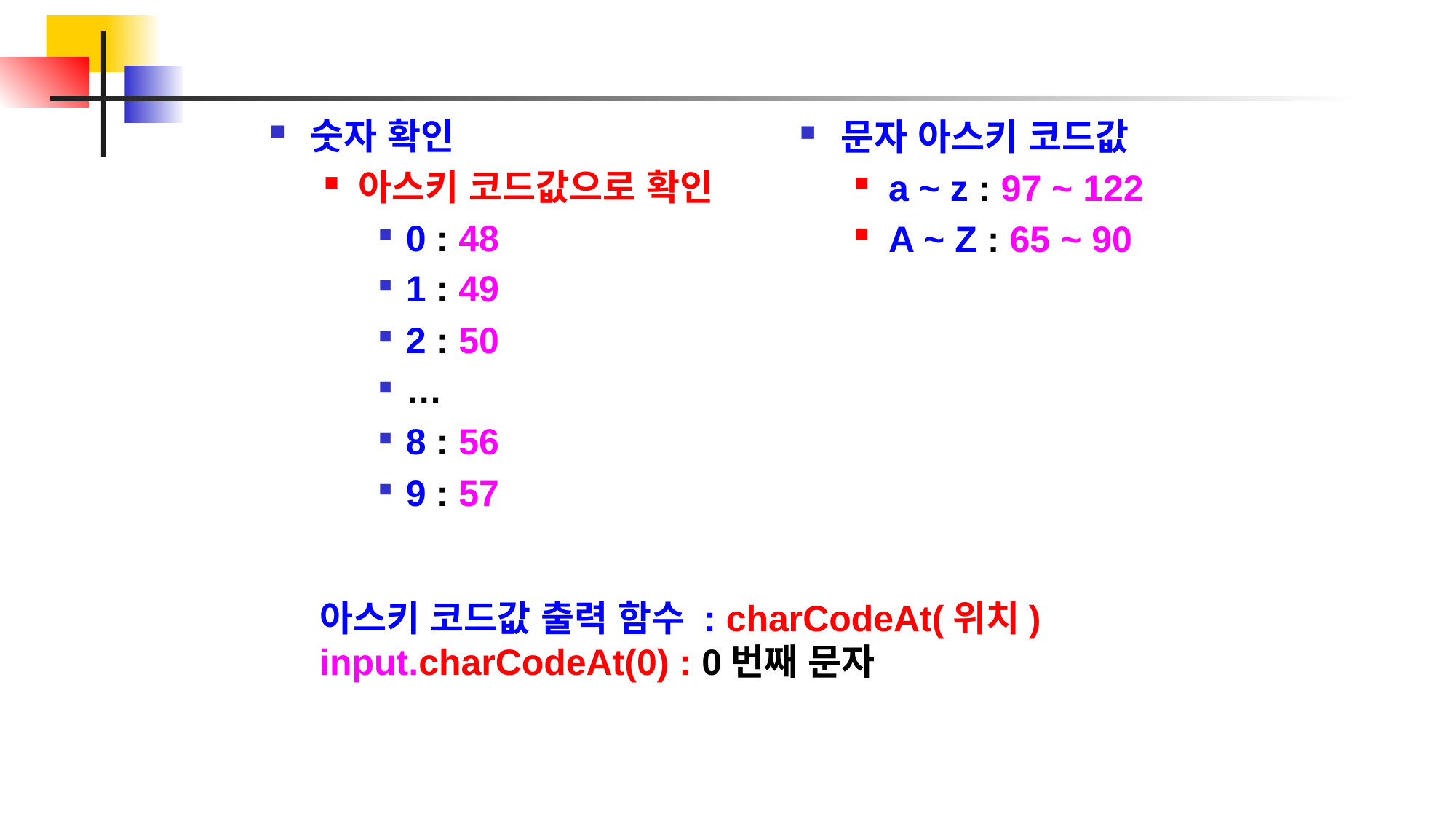

숫자 확인
아스키 코드값으로 확인
0 : 48
1 : 49
2 : 50
…
8 : 56
9 : 57

문자 아스키 코드값
a ~ z : 97 ~ 122
A ~ Z : 65 ~ 90

아스키 코드값 출력 함수 : charCodeAt(위치)
input.charCodeAt(0) : 0번째 문자